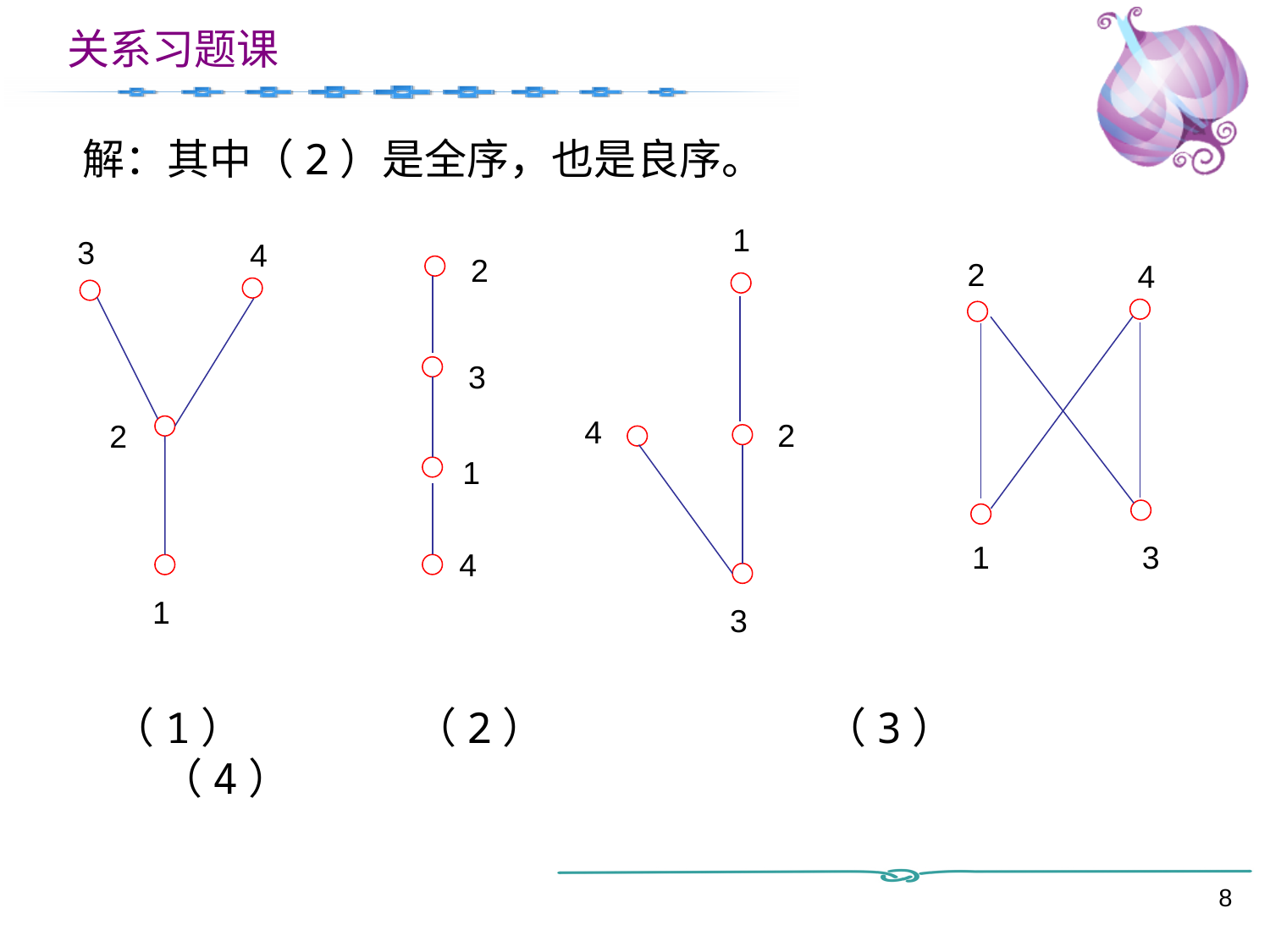

解：其中（2）是全序，也是良序。
1

4
2

3
3
4

2

1
2

3

1

4

2
4

3
1
（1）		（2）		   （3）		（4）
8